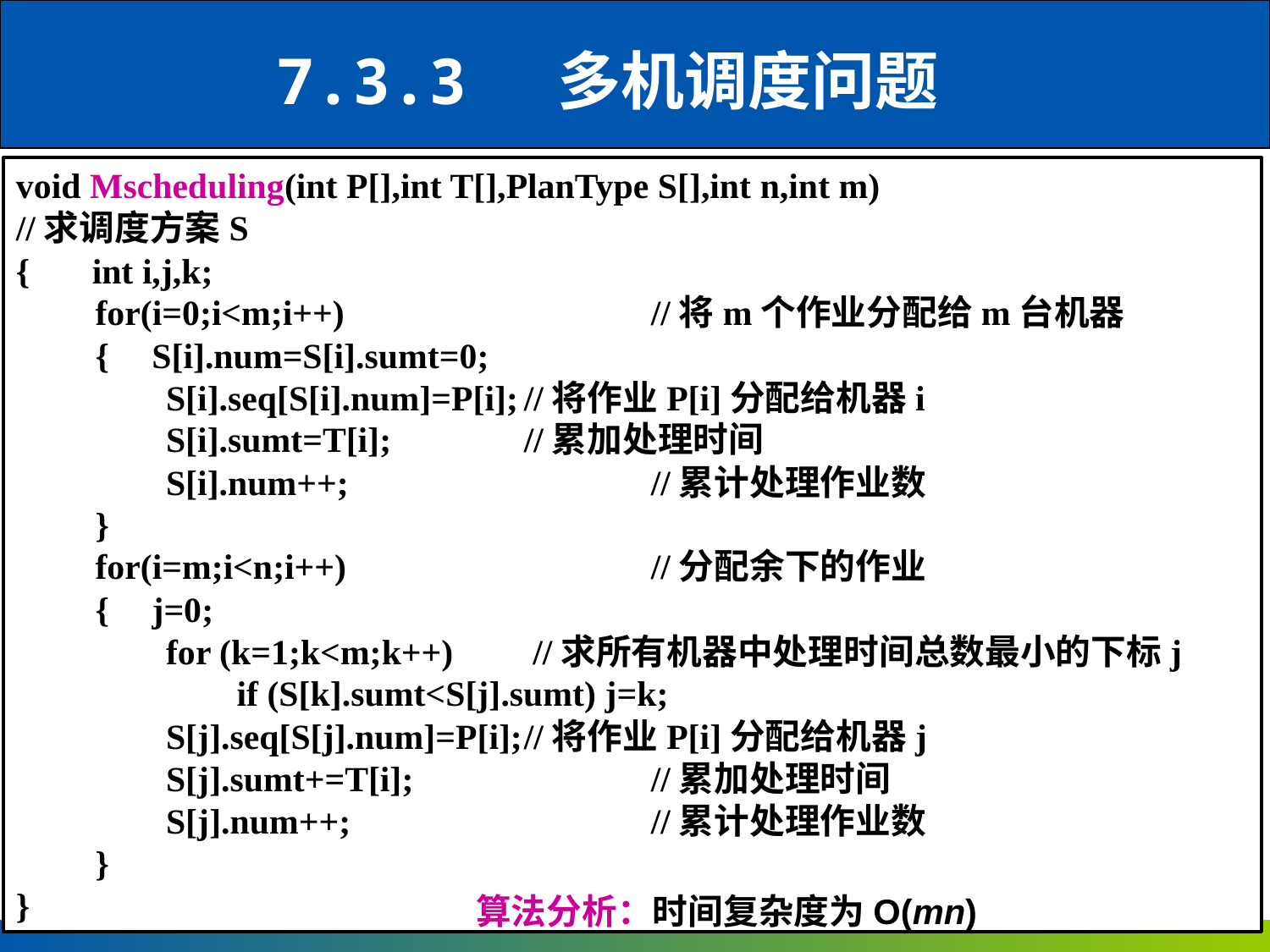

7.3.3  多机调度问题
void Mscheduling(int P[],int T[],PlanType S[],int n,int m)
//求调度方案S
{       int i,j,k;
　　for(i=0;i<m;i++)			//将m个作业分配给m台机器
　　{	 S[i].num=S[i].sumt=0;
　　　　S[i].seq[S[i].num]=P[i];	//将作业P[i]分配给机器i
　　　　S[i].sumt=T[i];		//累加处理时间
　　　　S[i].num++;			//累计处理作业数
　　}
　　for(i=m;i<n;i++)			//分配余下的作业
　　{ 	 j=0;
　　　　for (k=1;k<m;k++)	 //求所有机器中处理时间总数最小的下标j
　　　　　　if (S[k].sumt<S[j].sumt) j=k;
　　　　S[j].seq[S[j].num]=P[i];	//将作业P[i]分配给机器j
　　　　S[j].sumt+=T[i];		//累加处理时间
　　　　S[j].num++;			//累计处理作业数
　　}
}
算法分析：时间复杂度为O(mn)